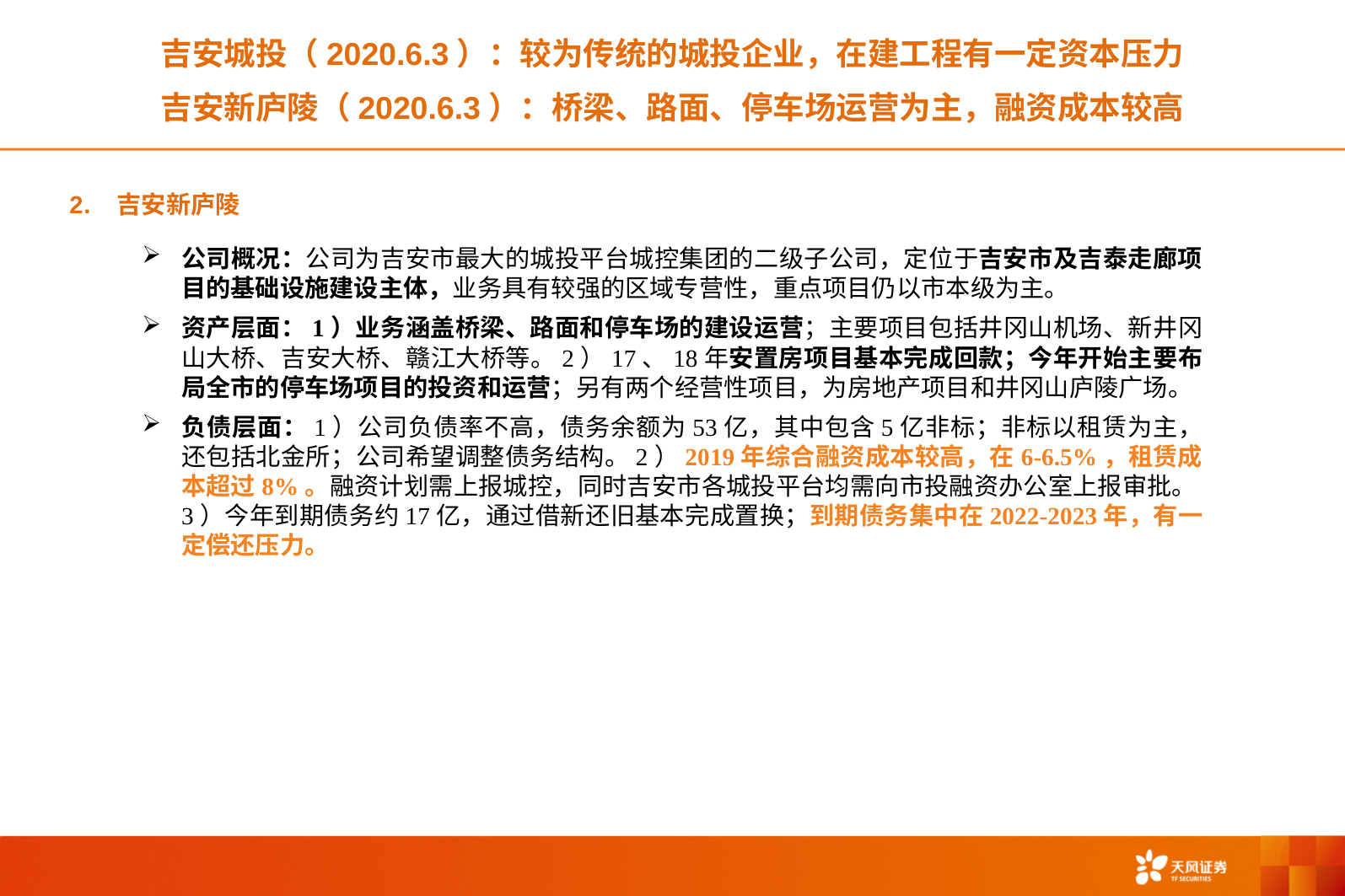

吉安城投（2020.6.3）：较为传统的城投企业，在建工程有一定资本压力
吉安新庐陵（2020.6.3）：桥梁、路面、停车场运营为主，融资成本较高
吉安新庐陵
公司概况：公司为吉安市最大的城投平台城控集团的二级子公司，定位于吉安市及吉泰走廊项目的基础设施建设主体，业务具有较强的区域专营性，重点项目仍以市本级为主。
资产层面：1）业务涵盖桥梁、路面和停车场的建设运营；主要项目包括井冈山机场、新井冈山大桥、吉安大桥、赣江大桥等。2）17、18年安置房项目基本完成回款；今年开始主要布局全市的停车场项目的投资和运营；另有两个经营性项目，为房地产项目和井冈山庐陵广场。
负债层面：1）公司负债率不高，债务余额为53亿，其中包含5亿非标；非标以租赁为主，还包括北金所；公司希望调整债务结构。2）2019年综合融资成本较高，在6-6.5%，租赁成本超过8%。融资计划需上报城控，同时吉安市各城投平台均需向市投融资办公室上报审批。3）今年到期债务约17亿，通过借新还旧基本完成置换；到期债务集中在2022-2023年，有一定偿还压力。
7